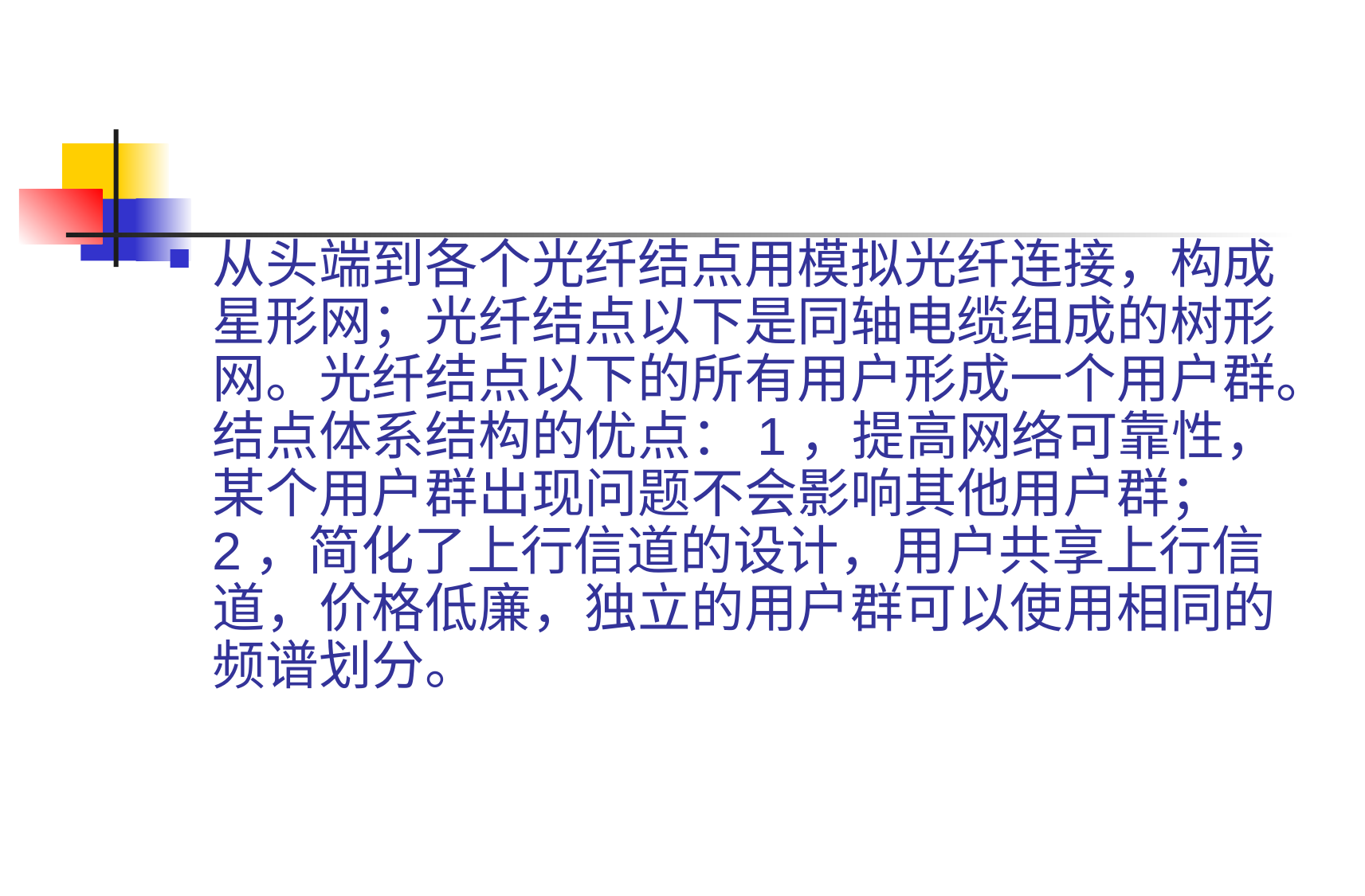

#
从头端到各个光纤结点用模拟光纤连接，构成星形网；光纤结点以下是同轴电缆组成的树形网。光纤结点以下的所有用户形成一个用户群。结点体系结构的优点：1，提高网络可靠性，某个用户群出现问题不会影响其他用户群；2，简化了上行信道的设计，用户共享上行信道，价格低廉，独立的用户群可以使用相同的频谱划分。